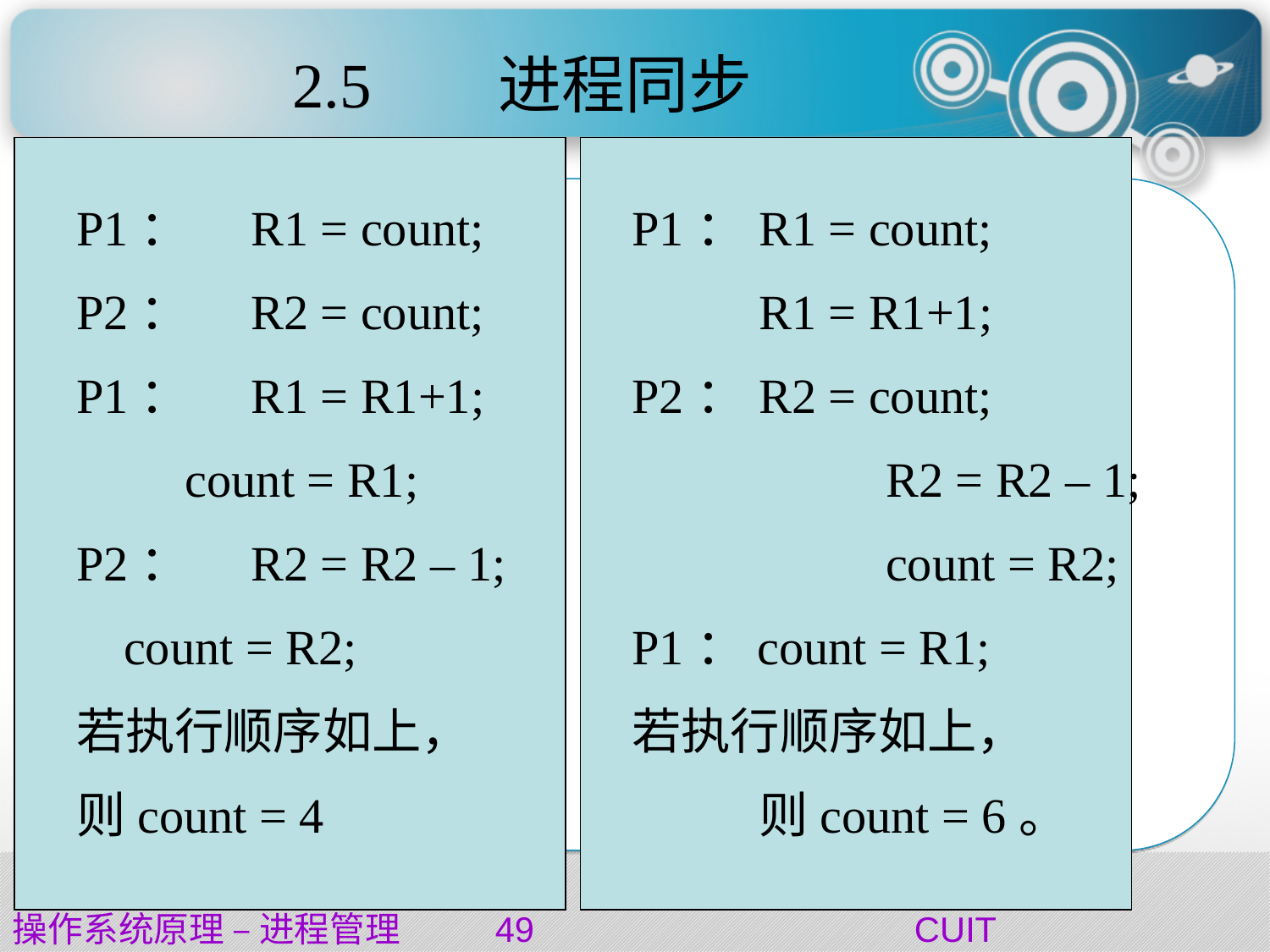

# 2.5	     进程同步

P1：	R1 = count; 		P1：	R1 = count;
P2：	R2 = count; 			R1 = R1+1;
P1：	R1 = R1+1; 		P2：	R2 = count;
	     count = R1; 				R2 = R2 – 1;
P2：	R2 = R2 – 1; 			count = R2;
	count = R2; 			P1：count = R1;
若执行顺序如上，		若执行顺序如上，
则count = 4				则count = 6。